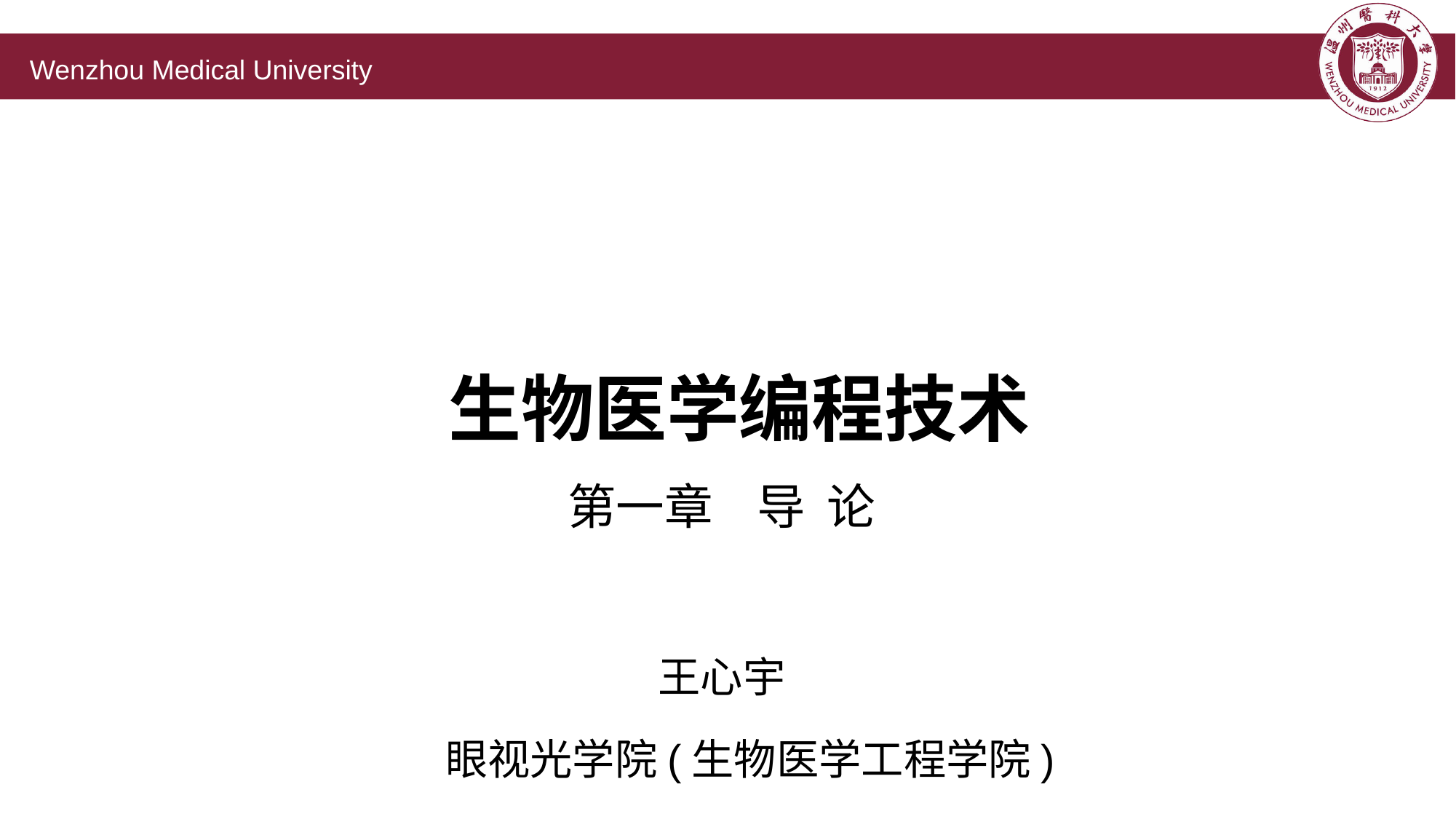

# 生物医学编程技术
第一章    导  论
王心宇
眼视光学院(生物医学工程学院)